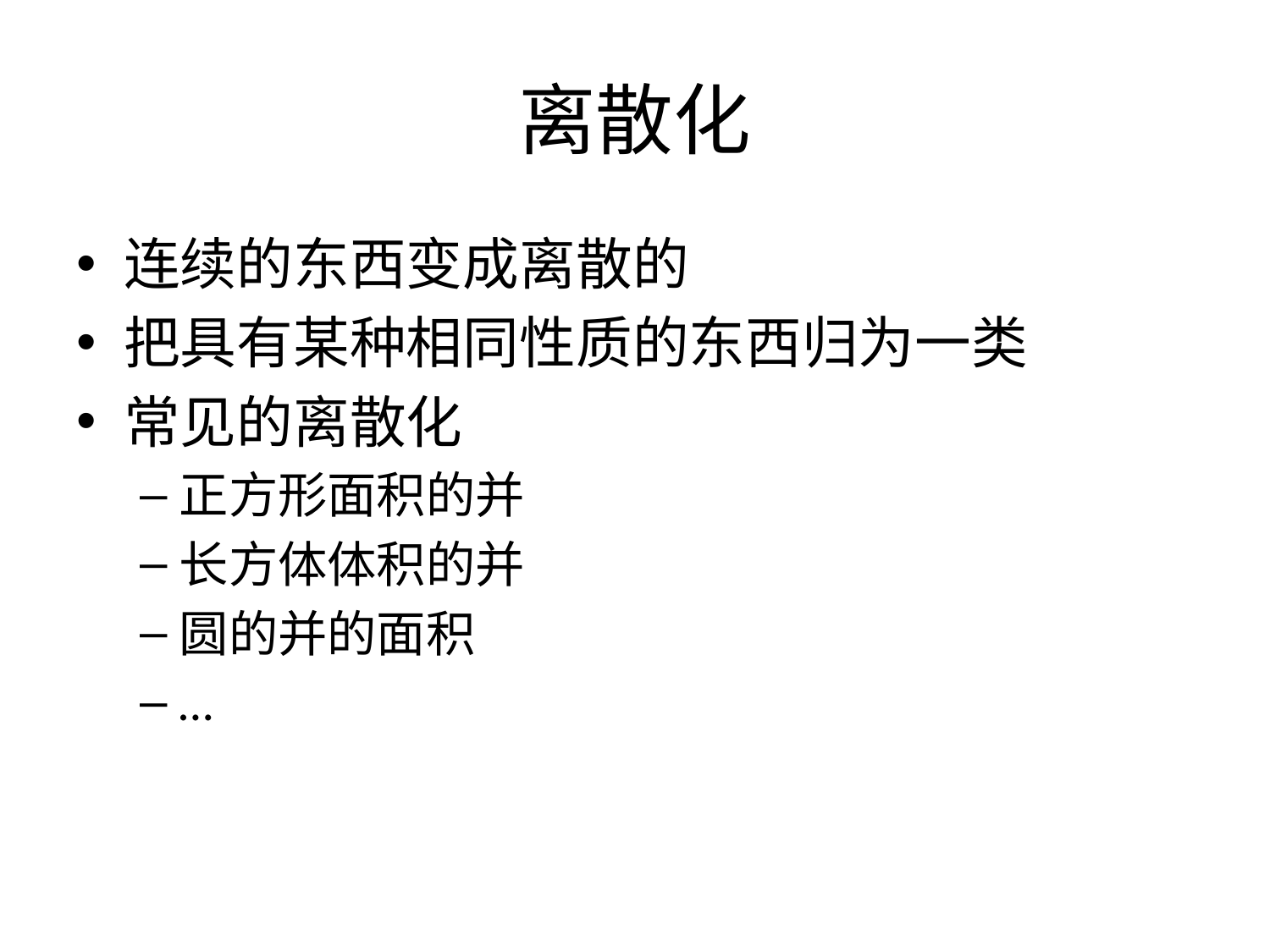

# 离散化
连续的东西变成离散的
把具有某种相同性质的东西归为一类
常见的离散化
正方形面积的并
长方体体积的并
圆的并的面积
…